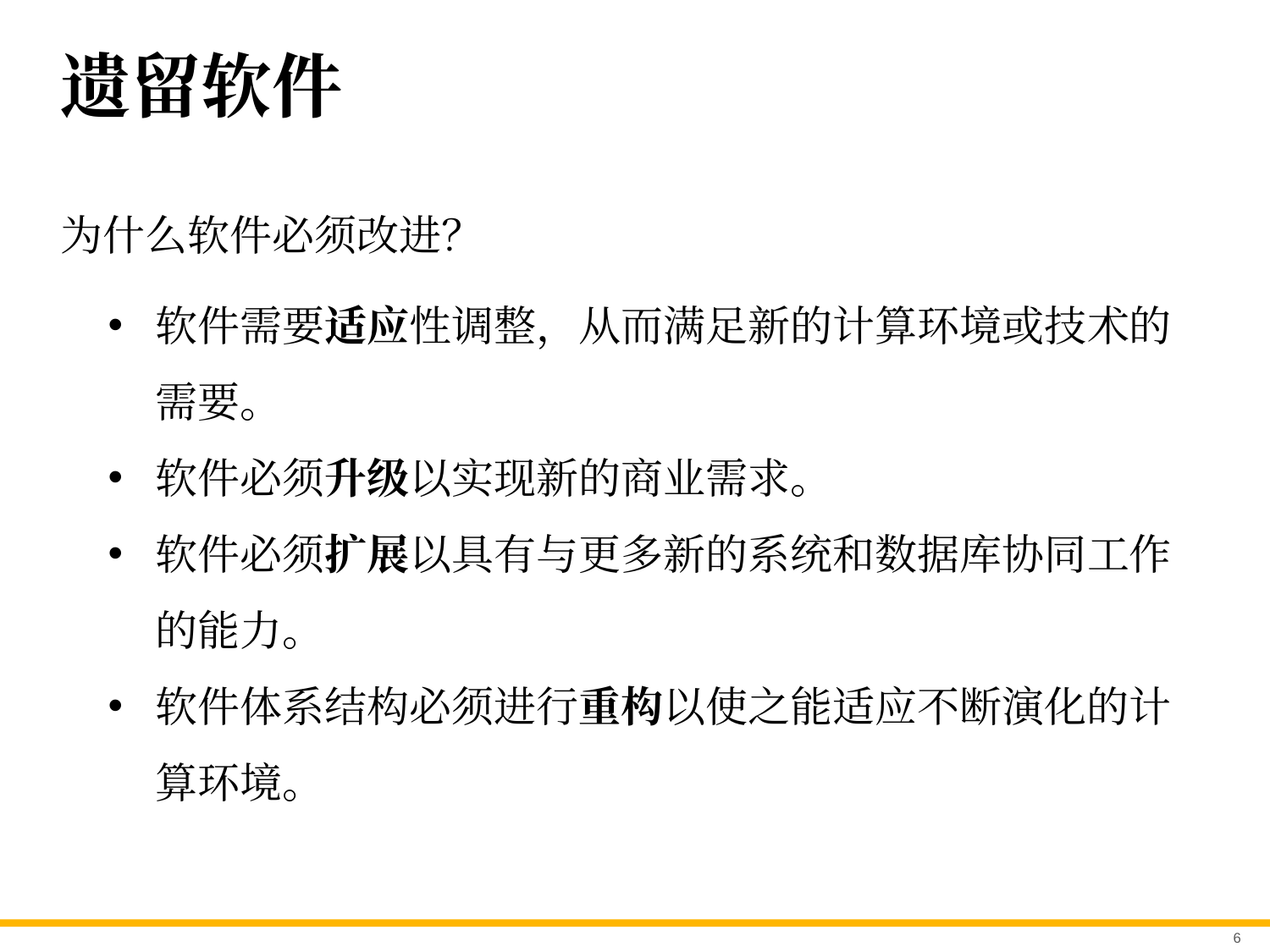

# 遗留软件
为什么软件必须改进？
软件需要适应性调整，从而满足新的计算环境或技术的需要。
软件必须升级以实现新的商业需求。
软件必须扩展以具有与更多新的系统和数据库协同工作的能力。
软件体系结构必须进行重构以使之能适应不断演化的计算环境。
6